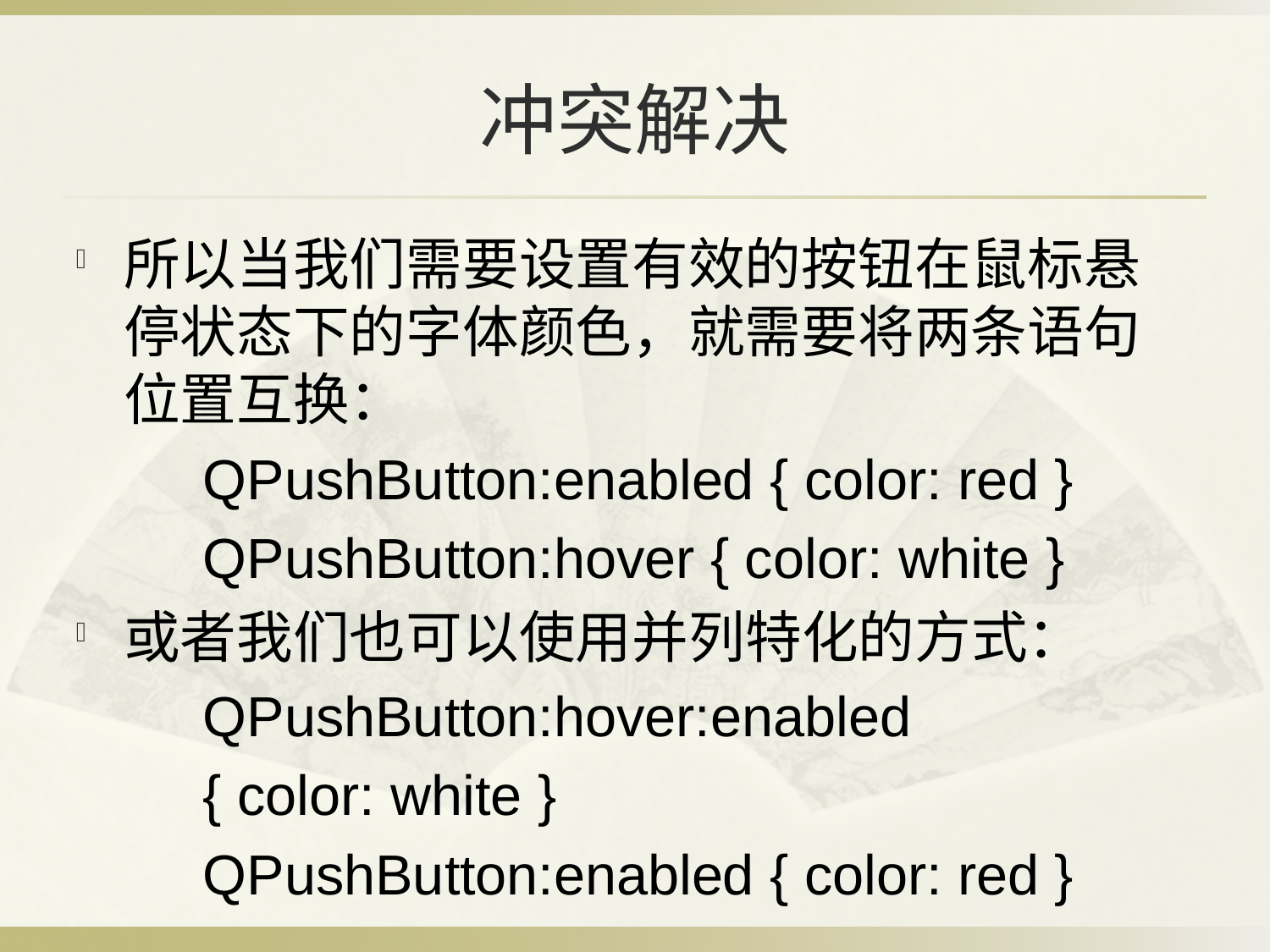

# 冲突解决
所以当我们需要设置有效的按钮在鼠标悬停状态下的字体颜色，就需要将两条语句位置互换：
 	QPushButton:enabled { color: red }
	QPushButton:hover { color: white }
或者我们也可以使用并列特化的方式：
 	QPushButton:hover:enabled
	{ color: white }
	QPushButton:enabled { color: red }